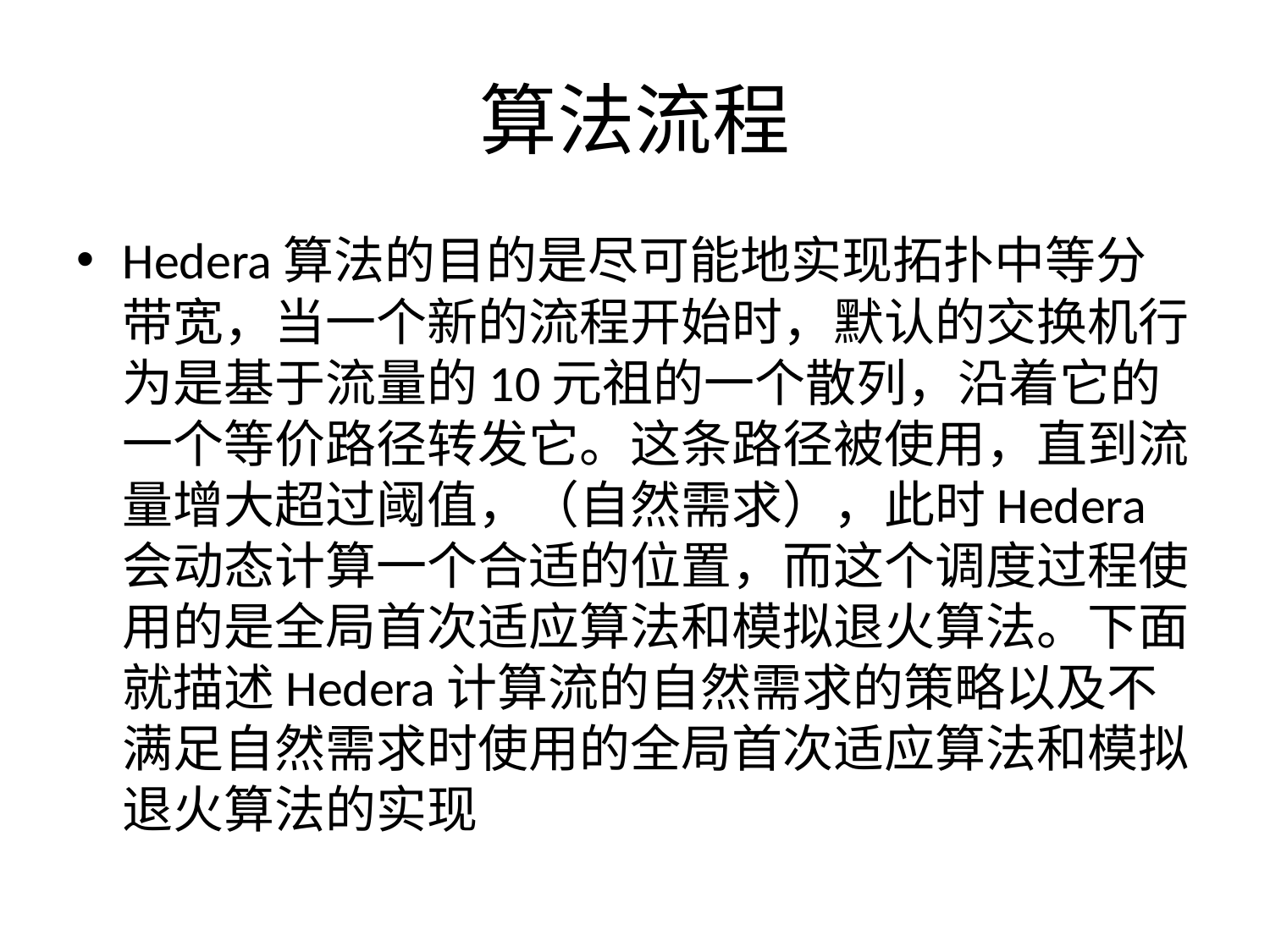

# 算法流程
Hedera算法的目的是尽可能地实现拓扑中等分带宽，当一个新的流程开始时，默认的交换机行为是基于流量的10元祖的一个散列，沿着它的一个等价路径转发它。这条路径被使用，直到流量增大超过阈值，（自然需求），此时Hedera会动态计算一个合适的位置，而这个调度过程使用的是全局首次适应算法和模拟退火算法。下面就描述Hedera计算流的自然需求的策略以及不满足自然需求时使用的全局首次适应算法和模拟退火算法的实现